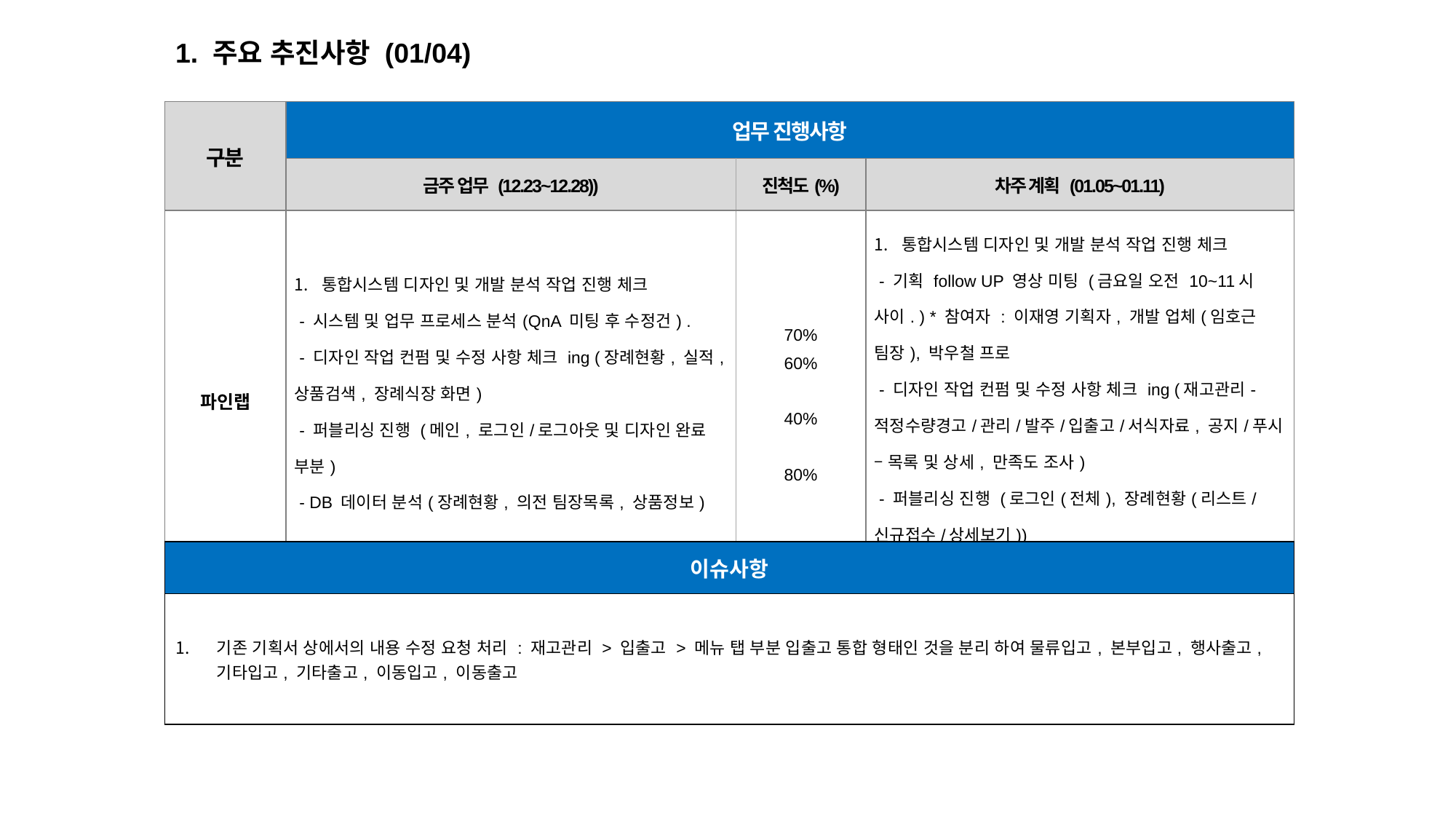

1. 주요 추진사항 (01/04)
| 구분 | 업무 진행사항 |  |  |
| --- | --- | --- | --- |
|  | 금주 업무 (12.23~12.28)) | 진척도(%) | 차주 계획 (01.05~01.11) |
| 파인랩 | 통합시스템 디자인 및 개발 분석 작업 진행 체크 - 시스템 및 업무 프로세스 분석(QnA 미팅 후 수정건) . - 디자인 작업 컨펌 및 수정 사항 체크 ing (장례현황, 실적, 상품검색, 장례식장 화면) - 퍼블리싱 진행 (메인, 로그인/로그아웃 및 디자인 완료 부분) - DB 데이터 분석(장례현황, 의전 팀장목록, 상품정보) | 70% 60% 40% 80% | 통합시스템 디자인 및 개발 분석 작업 진행 체크 - 기획 follow UP 영상 미팅 (금요일 오전 10~11시 사이. ) \* 참여자 : 이재영 기획자, 개발 업체(임호근 팀장), 박우철 프로 - 디자인 작업 컨펌 및 수정 사항 체크 ing (재고관리-적정수량경고/관리/발주/입출고/서식자료, 공지/푸시 – 목록 및 상세, 만족도 조사) - 퍼블리싱 진행 (로그인(전체), 장례현황(리스트/신규접수/상세보기)) - 개발 구조 설계 및 DB 데이터 분석 |
| 이슈사항 |
| --- |
| 기존 기획서 상에서의 내용 수정 요청 처리 : 재고관리 > 입출고 > 메뉴 탭 부분 입출고 통합 형태인 것을 분리 하여 물류입고, 본부입고, 행사출고, 기타입고, 기타출고, 이동입고, 이동출고 |